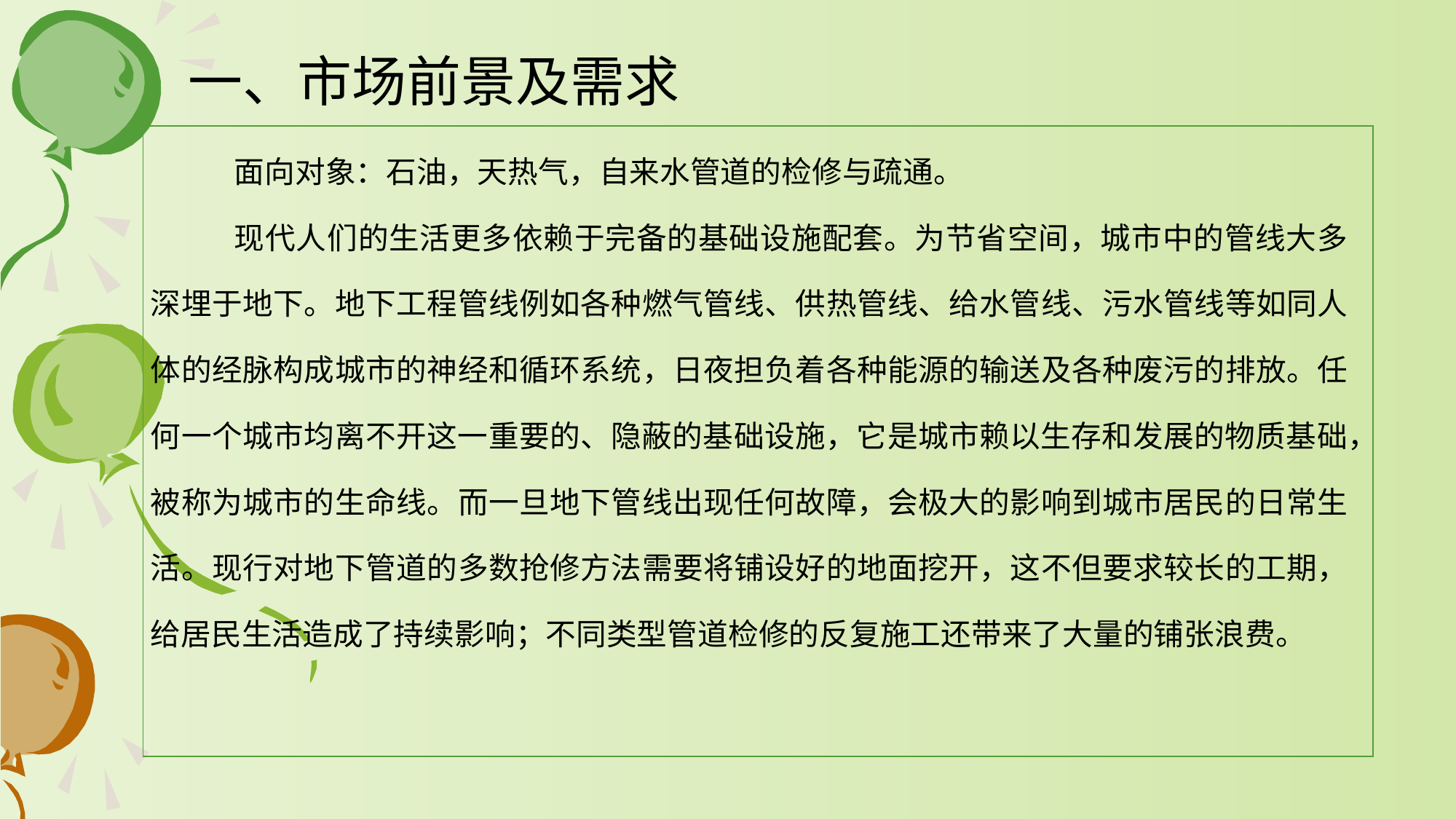

# 一、市场前景及需求
| 面向对象：石油，天热气，自来水管道的检修与疏通。 现代人们的生活更多依赖于完备的基础设施配套。为节省空间，城市中的管线大多深埋于地下。地下工程管线例如各种燃气管线、供热管线、给水管线、污水管线等如同人体的经脉构成城市的神经和循环系统，日夜担负着各种能源的输送及各种废污的排放。任何一个城市均离不开这一重要的、隐蔽的基础设施，它是城市赖以生存和发展的物质基础，被称为城市的生命线。而一旦地下管线出现任何故障，会极大的影响到城市居民的日常生活。现行对地下管道的多数抢修方法需要将铺设好的地面挖开，这不但要求较长的工期，给居民生活造成了持续影响；不同类型管道检修的反复施工还带来了大量的铺张浪费。 |
| --- |